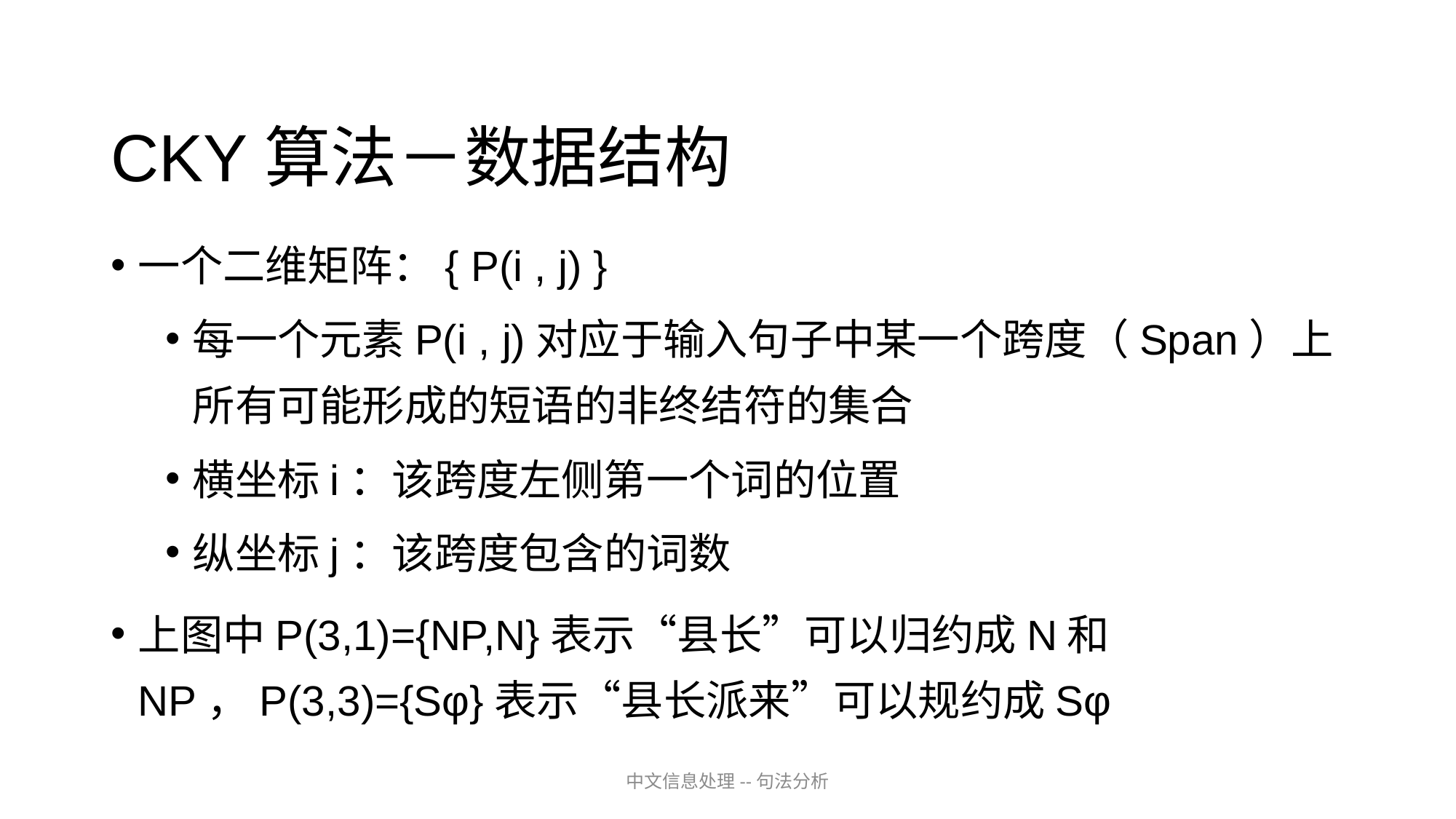

# CKY算法－数据结构
一个二维矩阵：{ P(i , j) }
每一个元素P(i , j)对应于输入句子中某一个跨度（Span）上所有可能形成的短语的非终结符的集合
横坐标i：该跨度左侧第一个词的位置
纵坐标j：该跨度包含的词数
上图中P(3,1)={NP,N}表示“县长”可以归约成N和NP，P(3,3)={Sφ}表示“县长派来”可以规约成Sφ

中文信息处理--句法分析
129